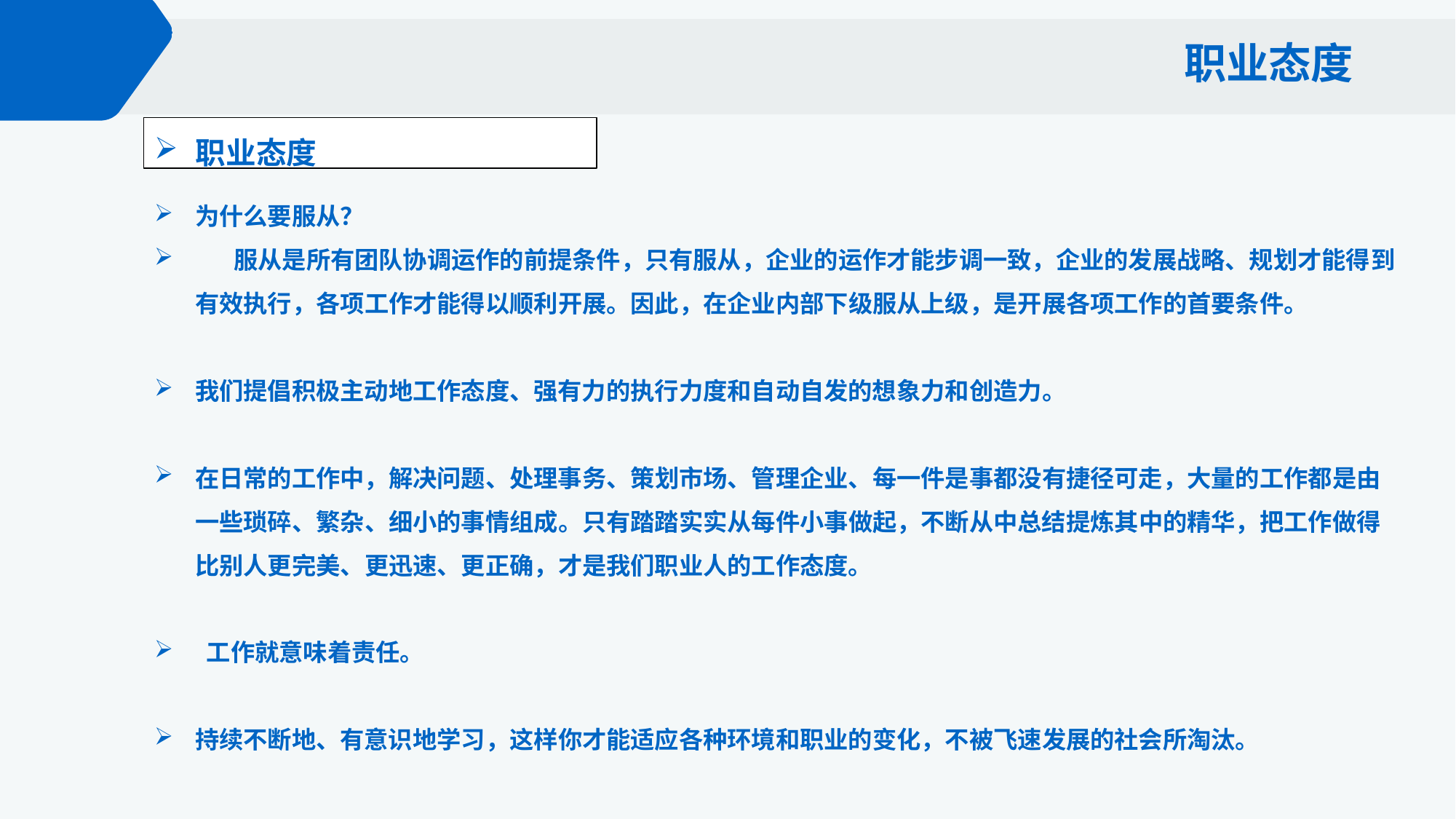

职业态度
职业态度
为什么要服从？
      服从是所有团队协调运作的前提条件，只有服从，企业的运作才能步调一致，企业的发展战略、规划才能得到有效执行，各项工作才能得以顺利开展。因此，在企业内部下级服从上级，是开展各项工作的首要条件。

我们提倡积极主动地工作态度、强有力的执行力度和自动自发的想象力和创造力。

在日常的工作中，解决问题、处理事务、策划市场、管理企业、每一件是事都没有捷径可走，大量的工作都是由一些琐碎、繁杂、细小的事情组成。只有踏踏实实从每件小事做起，不断从中总结提炼其中的精华，把工作做得比别人更完美、更迅速、更正确，才是我们职业人的工作态度。

 工作就意味着责任。

持续不断地、有意识地学习，这样你才能适应各种环境和职业的变化，不被飞速发展的社会所淘汰。